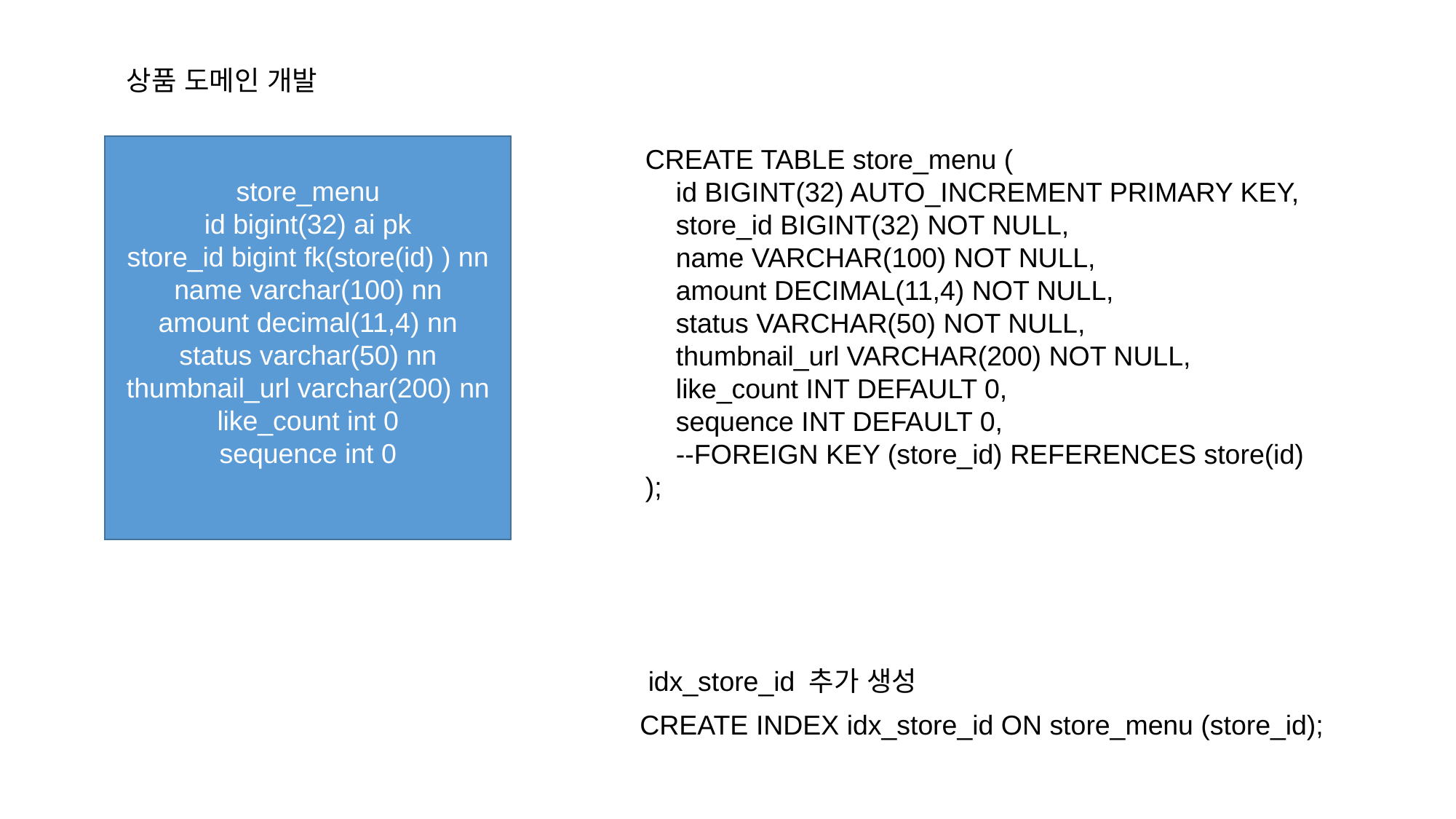

상품 도메인 개발
store_menu
id bigint(32) ai pk
store_id bigint fk(store(id) ) nn
name varchar(100) nn
amount decimal(11,4) nn
status varchar(50) nn
thumbnail_url varchar(200) nn
like_count int 0
sequence int 0

CREATE TABLE store_menu (
    id BIGINT(32) AUTO_INCREMENT PRIMARY KEY,
    store_id BIGINT(32) NOT NULL,
    name VARCHAR(100) NOT NULL,
    amount DECIMAL(11,4) NOT NULL,
    status VARCHAR(50) NOT NULL,
    thumbnail_url VARCHAR(200) NOT NULL,
    like_count INT DEFAULT 0,
    sequence INT DEFAULT 0,
    --FOREIGN KEY (store_id) REFERENCES store(id)
);
idx_store_id 추가 생성
CREATE INDEX idx_store_id ON store_menu (store_id);